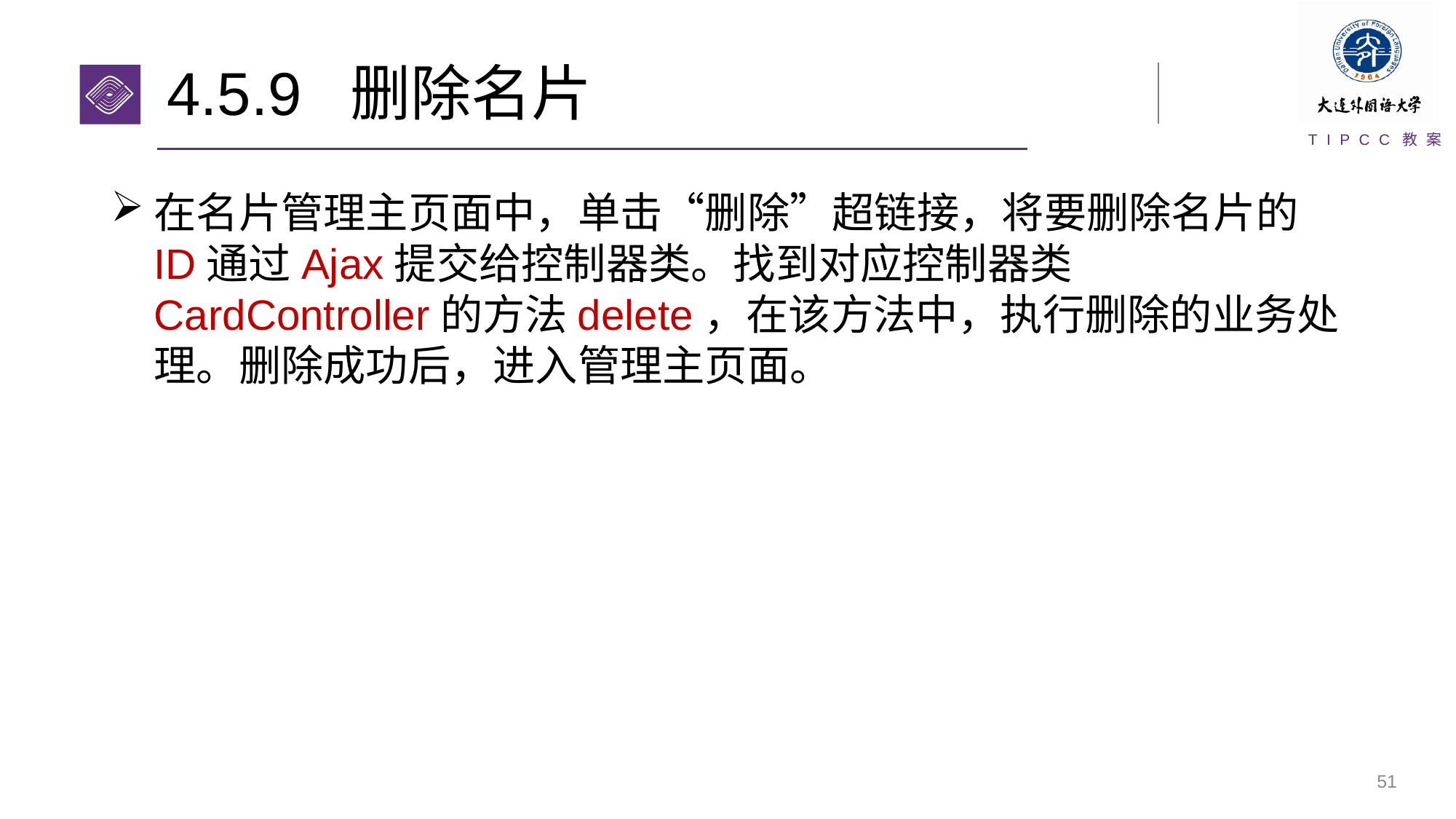

# 4.5.9  删除名片
在名片管理主页面中，单击“删除”超链接，将要删除名片的ID通过Ajax提交给控制器类。找到对应控制器类CardController的方法delete，在该方法中，执行删除的业务处理。删除成功后，进入管理主页面。
51